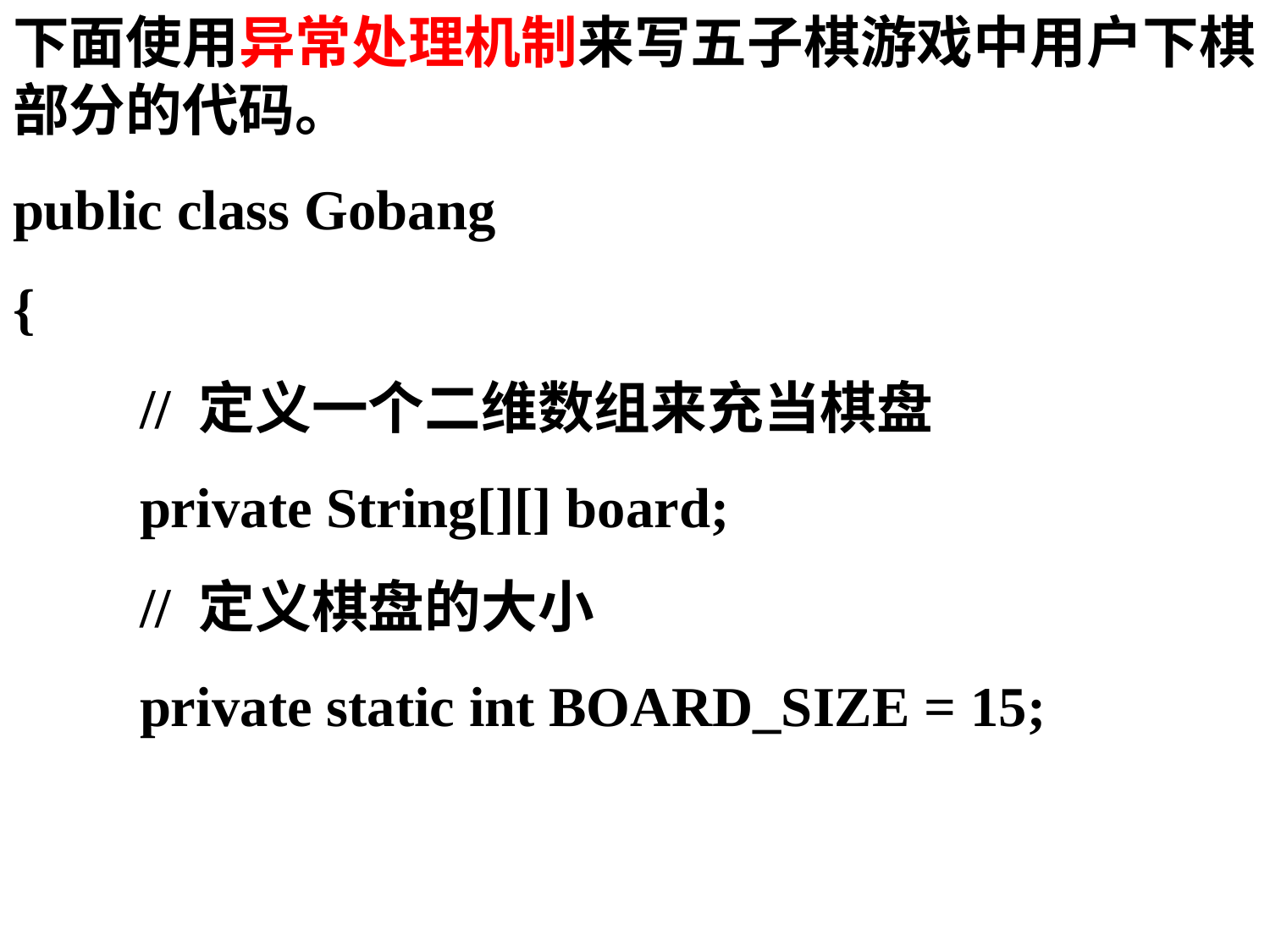

下面使用异常处理机制来写五子棋游戏中用户下棋部分的代码。
public class Gobang
{
	// 定义一个二维数组来充当棋盘
	private String[][] board;
	// 定义棋盘的大小
	private static int BOARD_SIZE = 15;